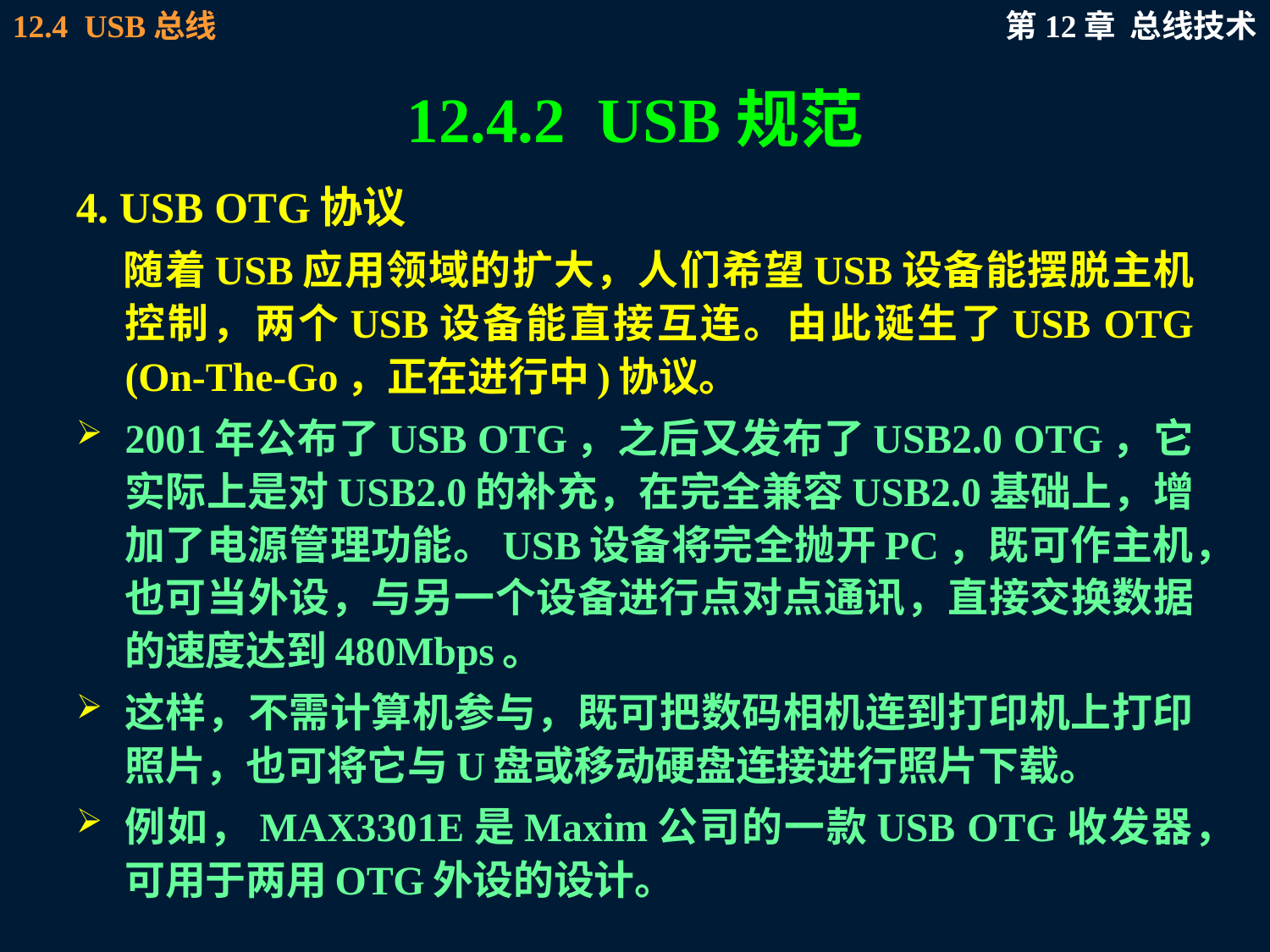

# 12.4.2  USB规范
4. USB OTG协议
随着USB应用领域的扩大，人们希望USB设备能摆脱主机控制，两个USB设备能直接互连。由此诞生了USB OTG (On-The-Go，正在进行中)协议。
2001年公布了USB OTG，之后又发布了USB2.0 OTG，它实际上是对USB2.0的补充，在完全兼容USB2.0基础上，增加了电源管理功能。USB设备将完全抛开PC，既可作主机，也可当外设，与另一个设备进行点对点通讯，直接交换数据的速度达到480Mbps。
这样，不需计算机参与，既可把数码相机连到打印机上打印照片，也可将它与U盘或移动硬盘连接进行照片下载。
例如，MAX3301E是Maxim公司的一款USB OTG收发器，可用于两用OTG外设的设计。